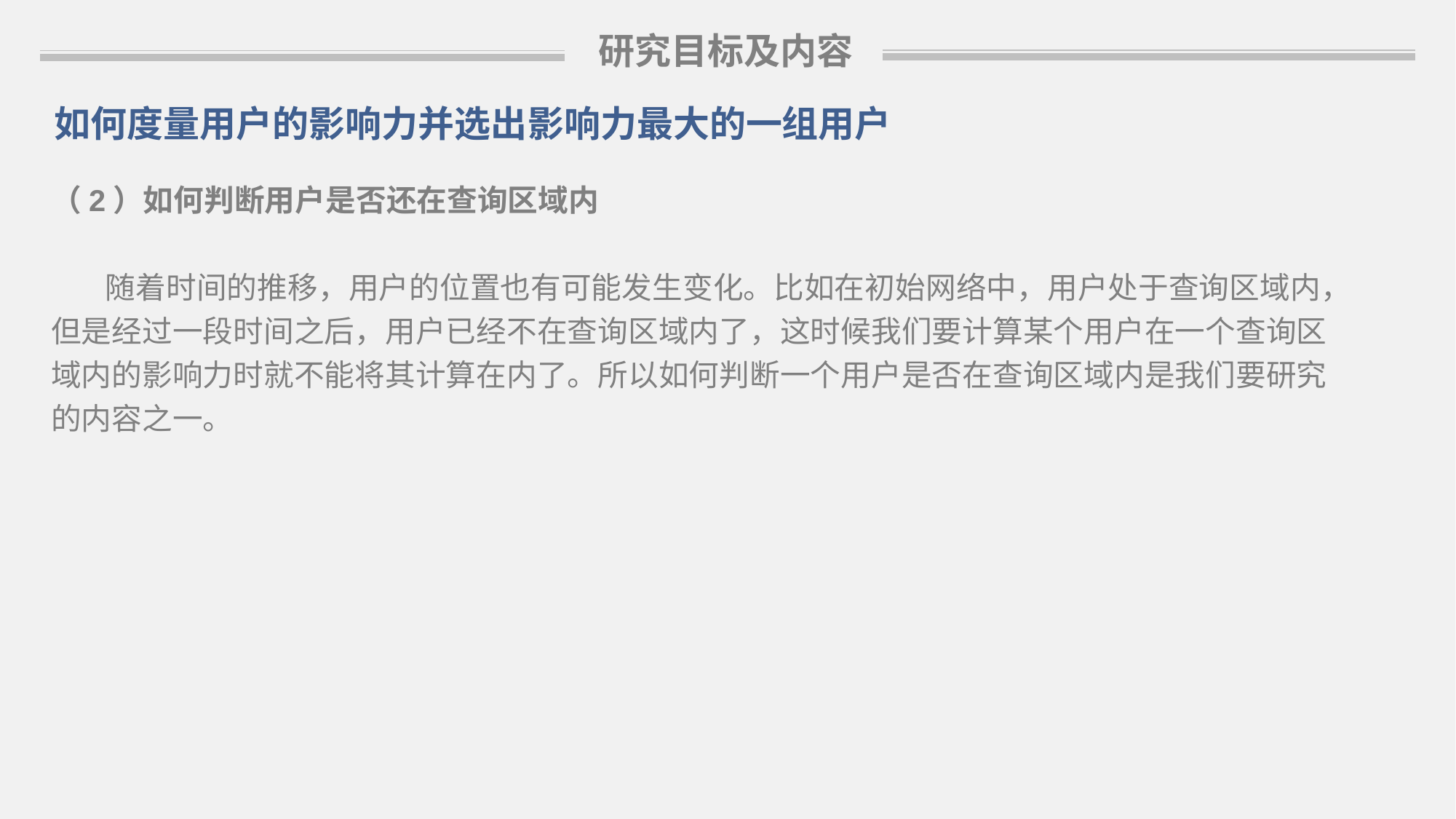

研究目标及内容
如何度量用户的影响力并选出影响力最大的一组用户
（2）如何判断用户是否还在查询区域内

       随着时间的推移，用户的位置也有可能发生变化。比如在初始网络中，用户处于查询区域内，但是经过一段时间之后，用户已经不在查询区域内了，这时候我们要计算某个用户在一个查询区域内的影响力时就不能将其计算在内了。所以如何判断一个用户是否在查询区域内是我们要研究的内容之一。